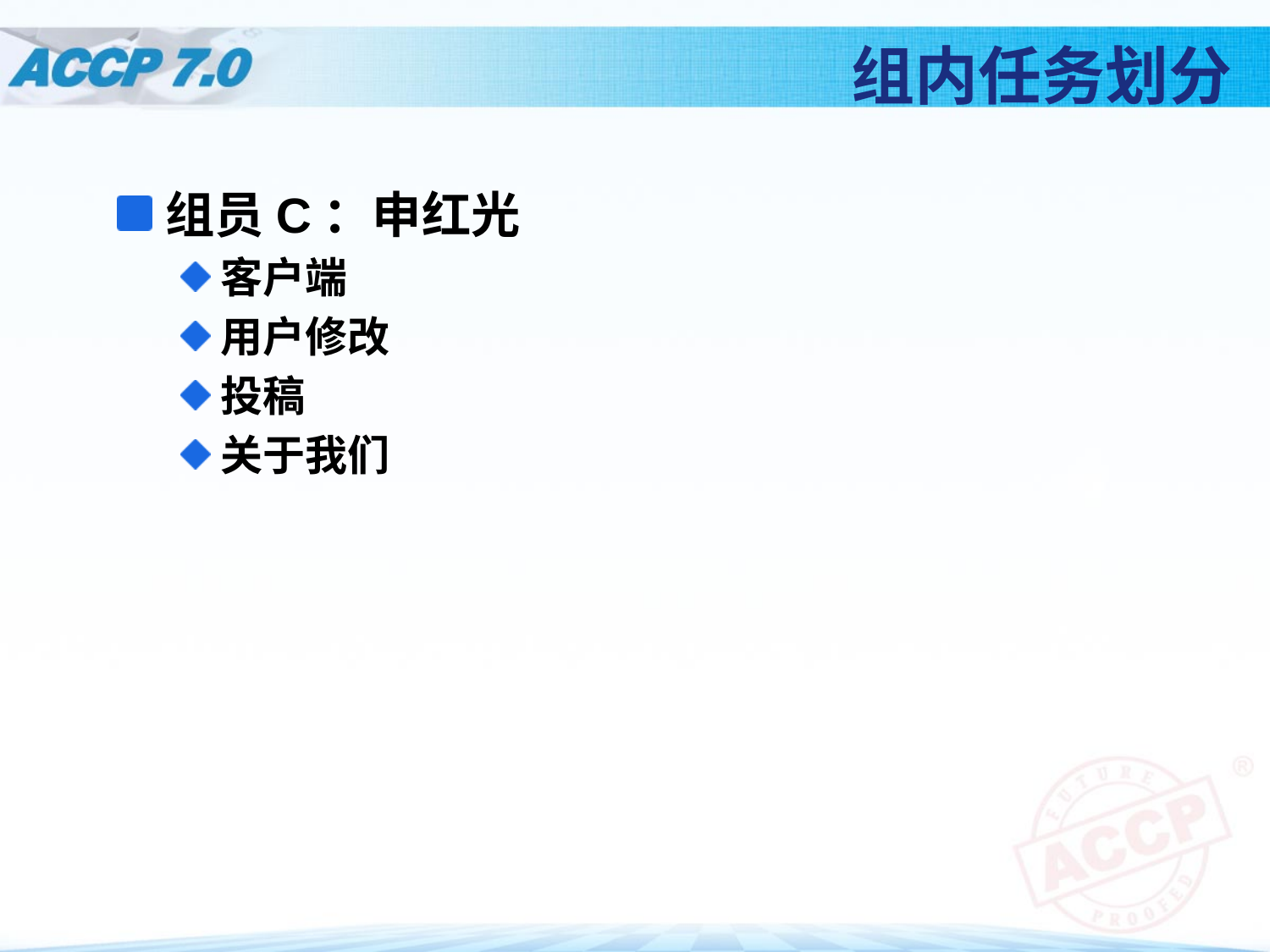

# 组内任务划分
组员C：申红光
客户端
用户修改
投稿
关于我们